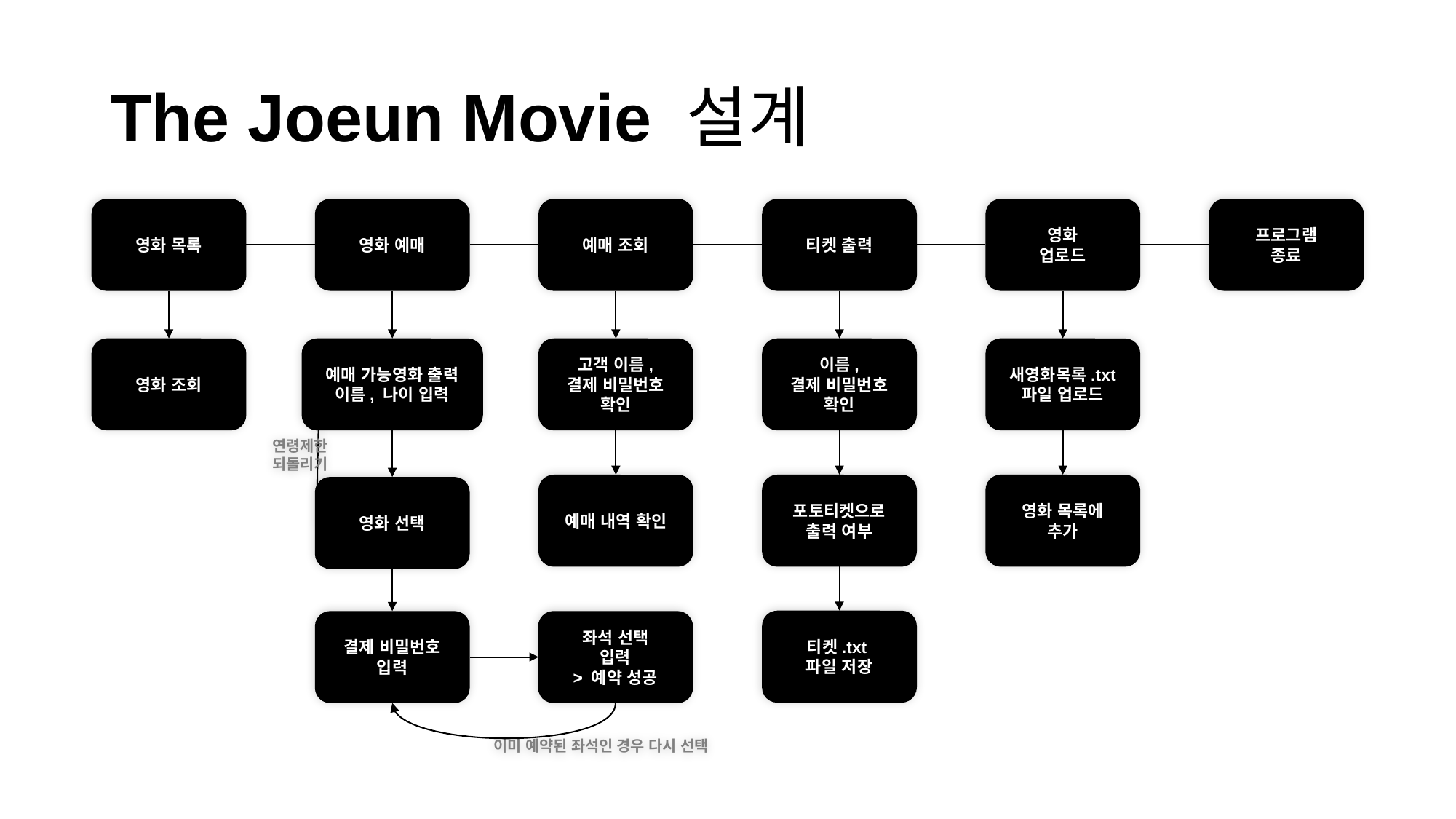

# The Joeun Movie 설계
영화 목록
영화 예매
예매 조회
티켓 출력
영화
업로드
프로그램
종료
영화 조회
예매 가능영화 출력
이름, 나이 입력
고객 이름,
결제 비밀번호
확인
이름,
결제 비밀번호
확인
새영화목록.txt
파일 업로드
연령제한
되돌리기
예매 내역 확인
포토티켓으로
출력 여부
영화 목록에
추가
영화 선택
티켓.txt
파일 저장
좌석 선택
입력
> 예약 성공
결제 비밀번호
입력
이미 예약된 좌석인 경우 다시 선택